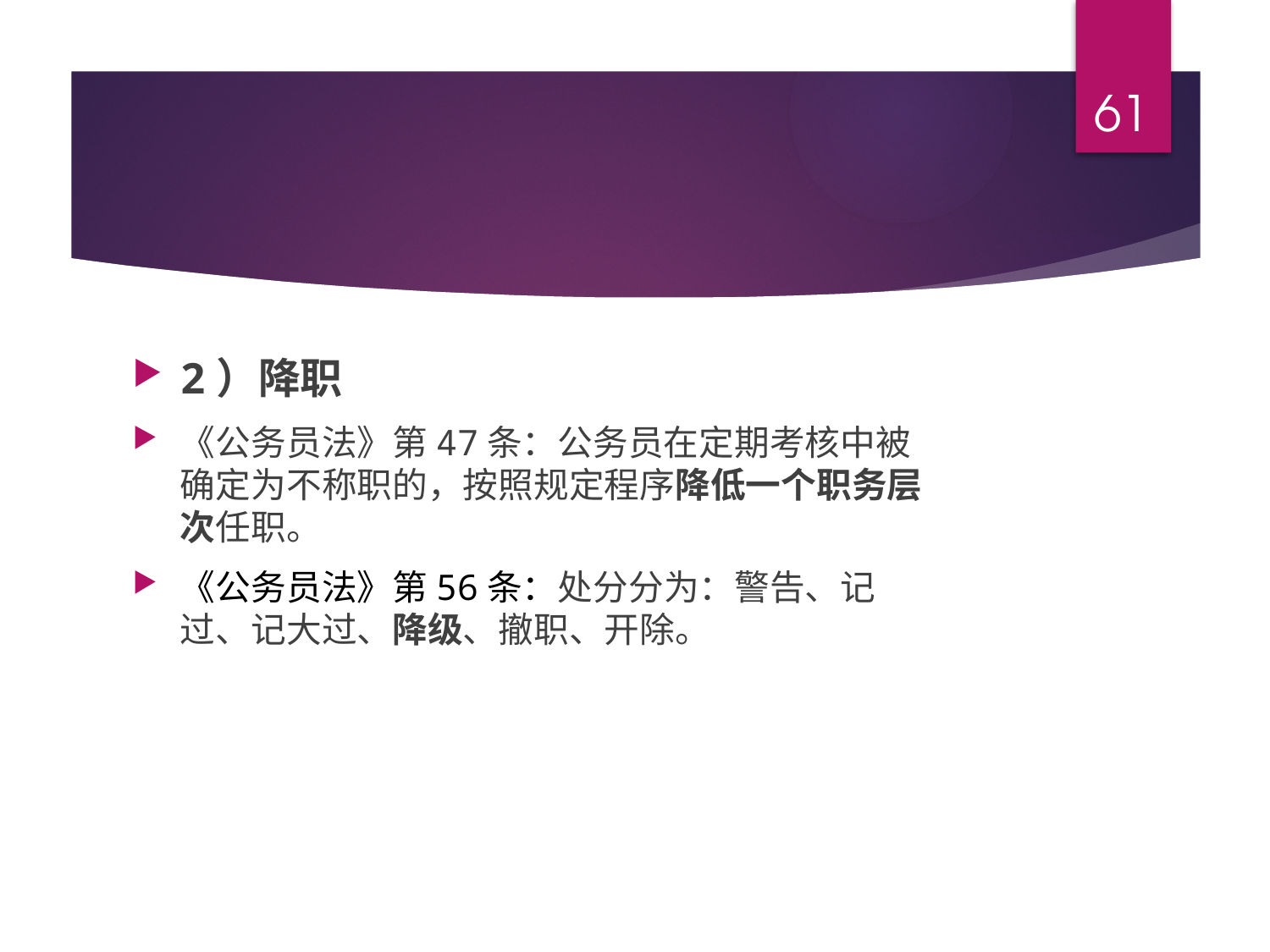

61
#
2）降职
《公务员法》第47条：公务员在定期考核中被确定为不称职的，按照规定程序降低一个职务层次任职。
《公务员法》第56条：处分分为：警告、记过、记大过、降级、撤职、开除。